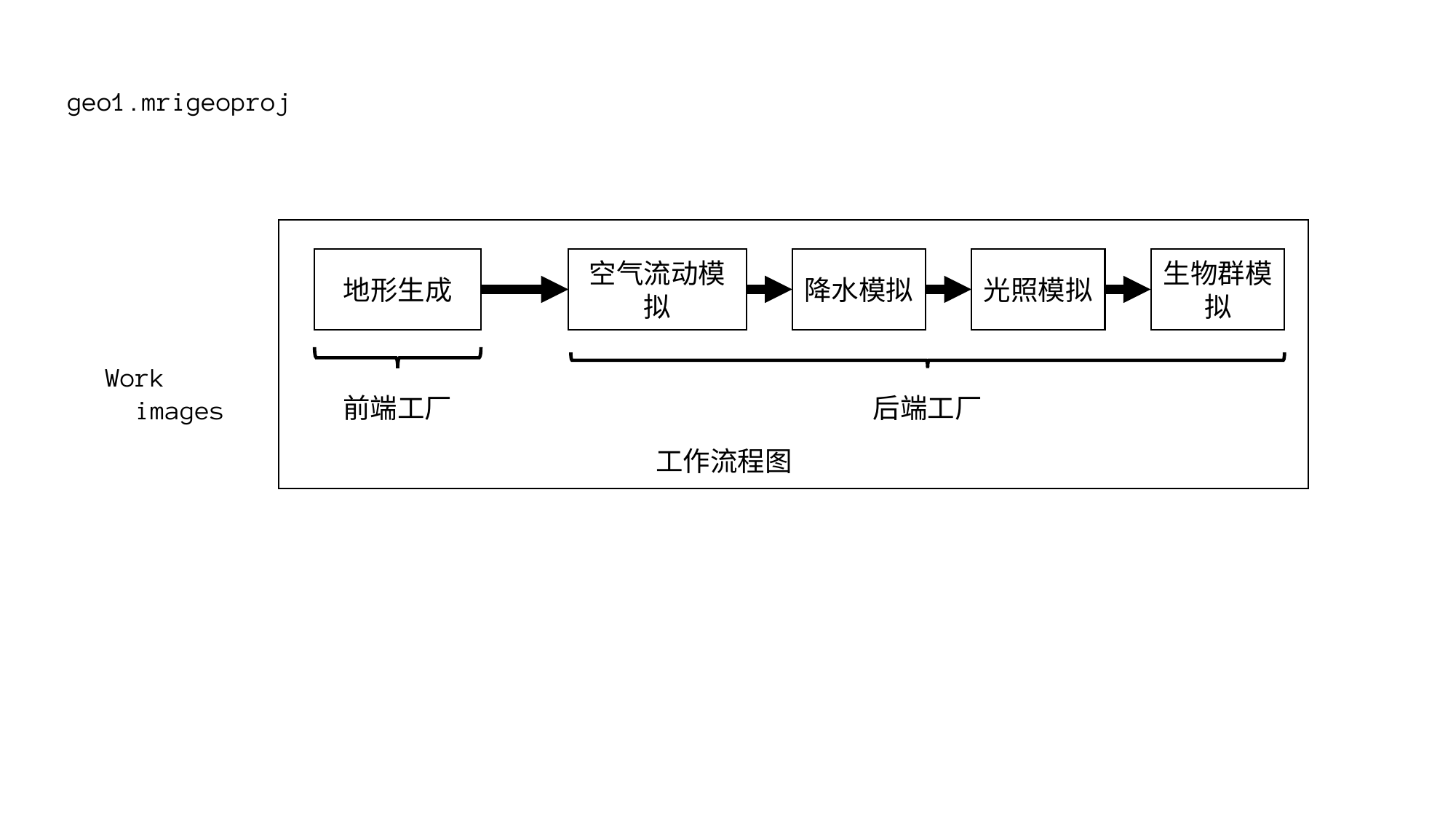

geo1.mrigeoproj

地形生成
空气流动模拟
降水模拟
光照模拟
生物群模拟

前端工厂
后端工厂
工作流程图
Work
  images